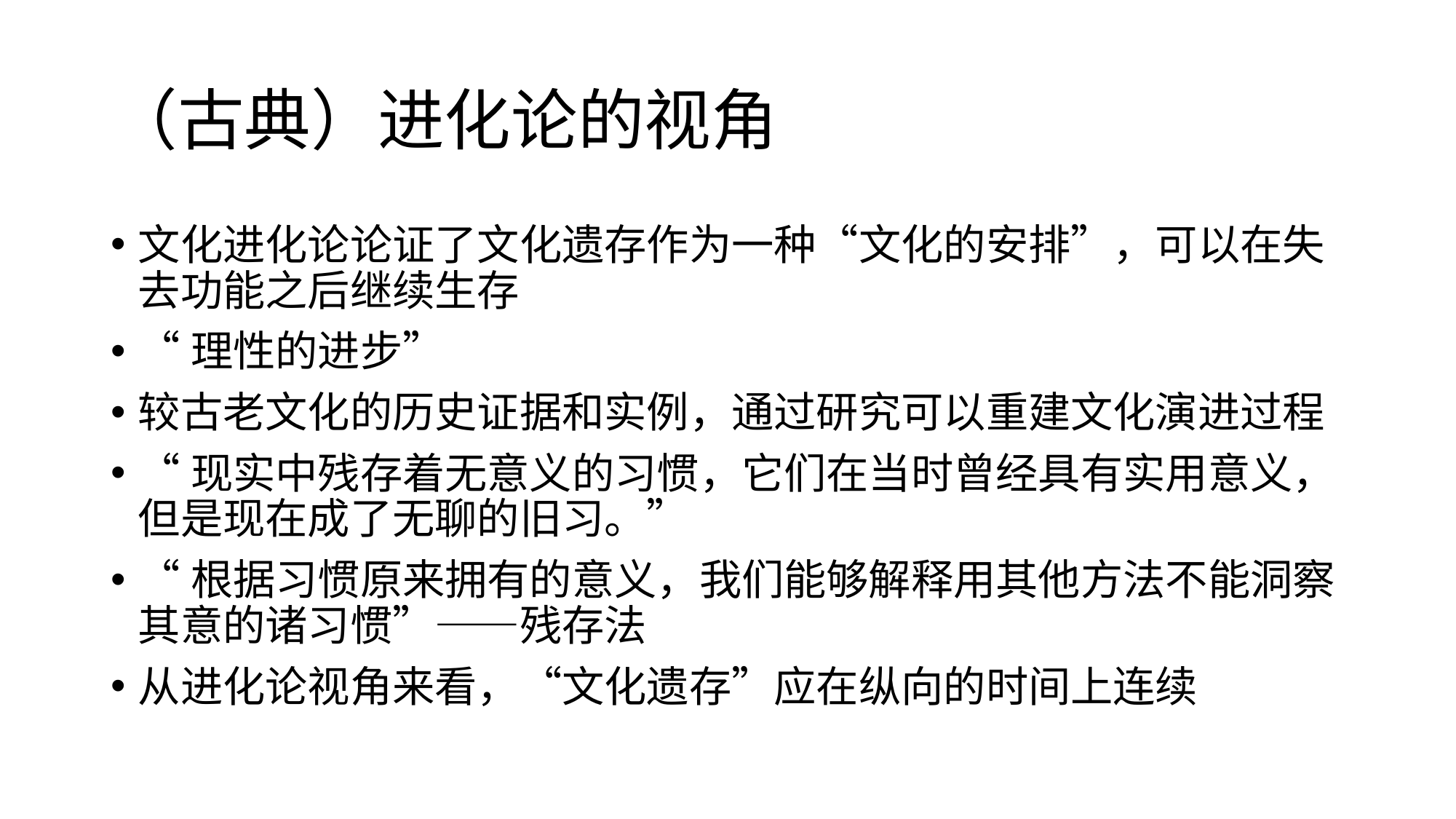

# （古典）进化论的视角
文化进化论论证了文化遗存作为一种“文化的安排”，可以在失去功能之后继续生存
“理性的进步”
较古老文化的历史证据和实例，通过研究可以重建文化演进过程
“现实中残存着无意义的习惯，它们在当时曾经具有实用意义，但是现在成了无聊的旧习。”
“根据习惯原来拥有的意义，我们能够解释用其他方法不能洞察其意的诸习惯”——残存法
从进化论视角来看，“文化遗存”应在纵向的时间上连续